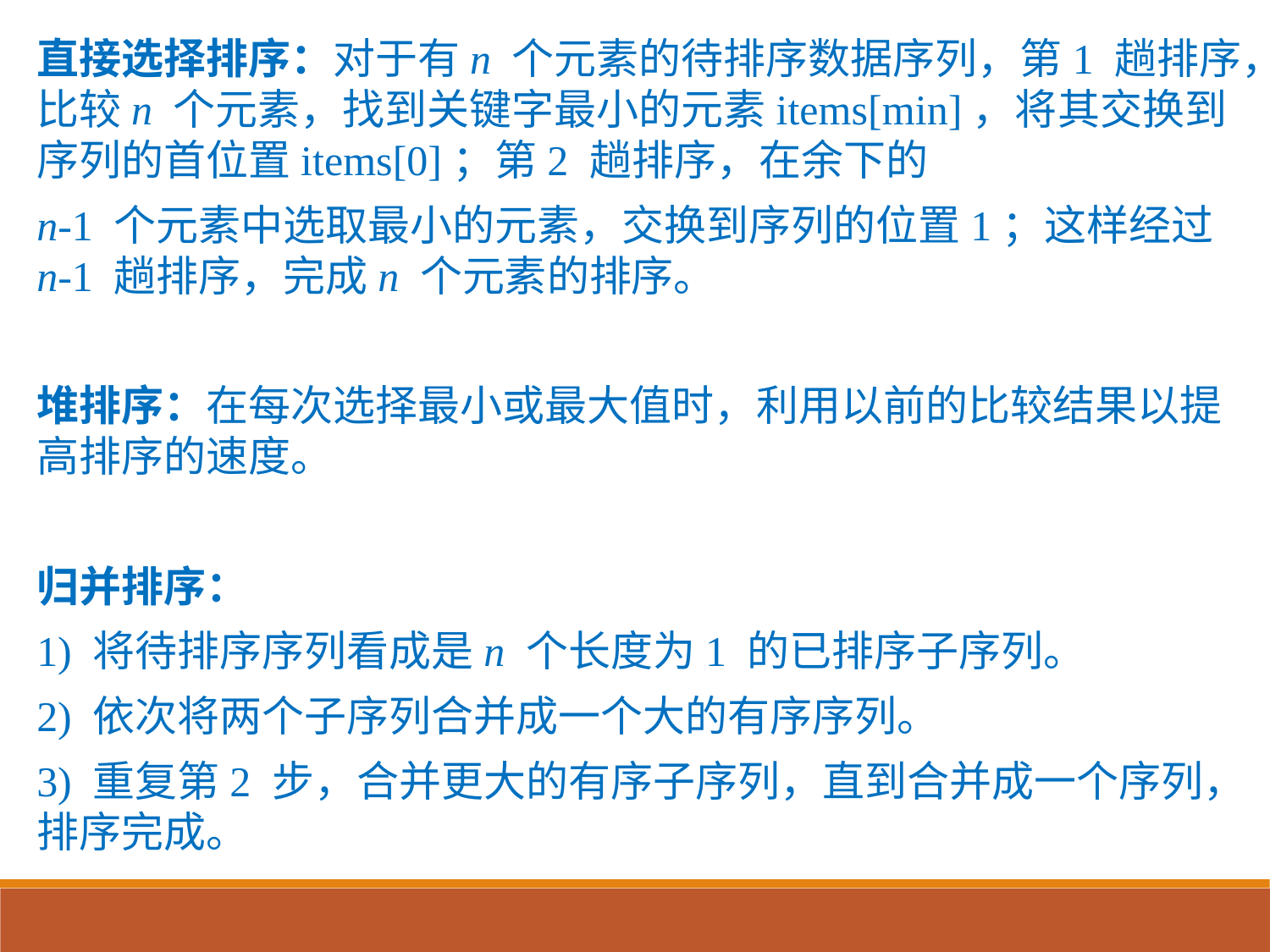

直接选择排序：对于有n 个元素的待排序数据序列，第1 趟排序，比较n 个元素，找到关键字最小的元素items[min]，将其交换到序列的首位置items[0]；第2 趟排序，在余下的
n-1 个元素中选取最小的元素，交换到序列的位置1；这样经过n-1 趟排序，完成n 个元素的排序。

堆排序：在每次选择最小或最大值时，利用以前的比较结果以提高排序的速度。

归并排序：
1) 将待排序序列看成是n 个长度为1 的已排序子序列。
2) 依次将两个子序列合并成一个大的有序序列。
3) 重复第2 步，合并更大的有序子序列，直到合并成一个序列，排序完成。